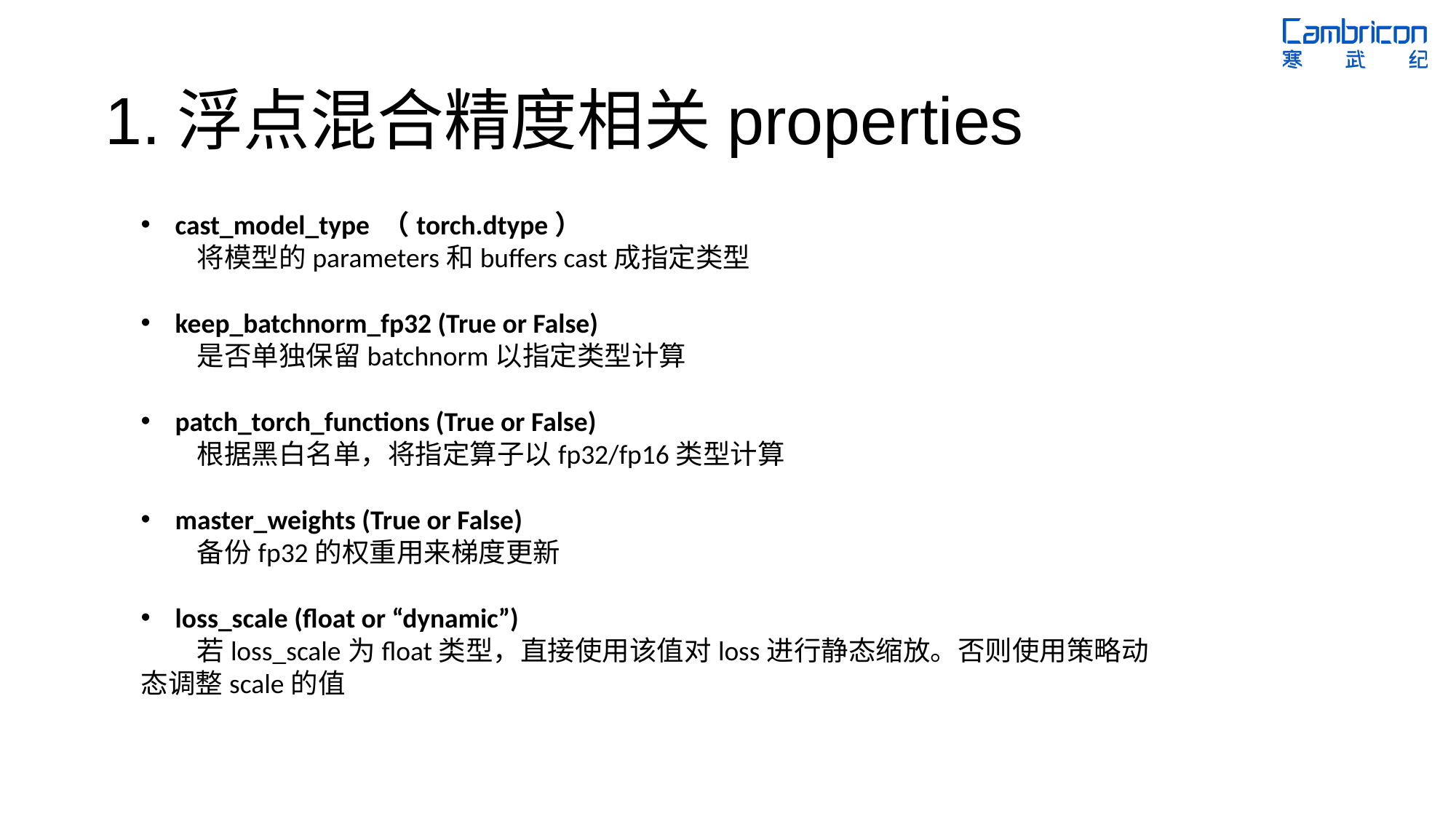

# 1.浮点混合精度相关properties
cast_model_type （torch.dtype）
        将模型的parameters和buffers cast成指定类型

keep_batchnorm_fp32 (True or False)
        是否单独保留batchnorm以指定类型计算

patch_torch_functions (True or False)
        根据黑白名单，将指定算子以fp32/fp16类型计算

master_weights (True or False)
        备份fp32的权重用来梯度更新

loss_scale (float or “dynamic”)
        若loss_scale为float类型，直接使用该值对loss进行静态缩放。否则使用策略动态调整scale的值